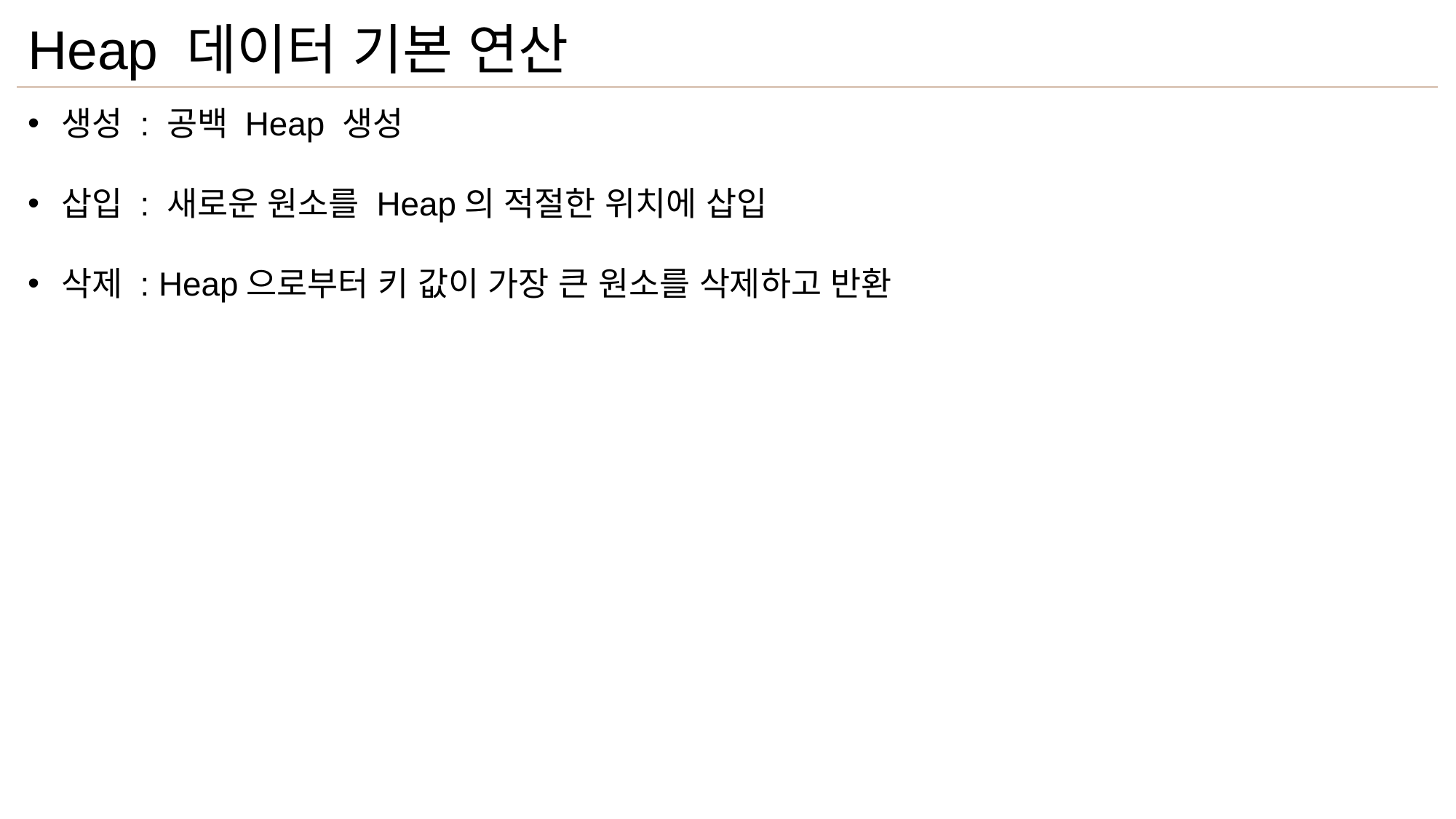

Heap 데이터 기본 연산
생성 : 공백 Heap 생성

삽입 : 새로운 원소를 Heap의 적절한 위치에 삽입

삭제 : Heap으로부터 키 값이 가장 큰 원소를 삭제하고 반환